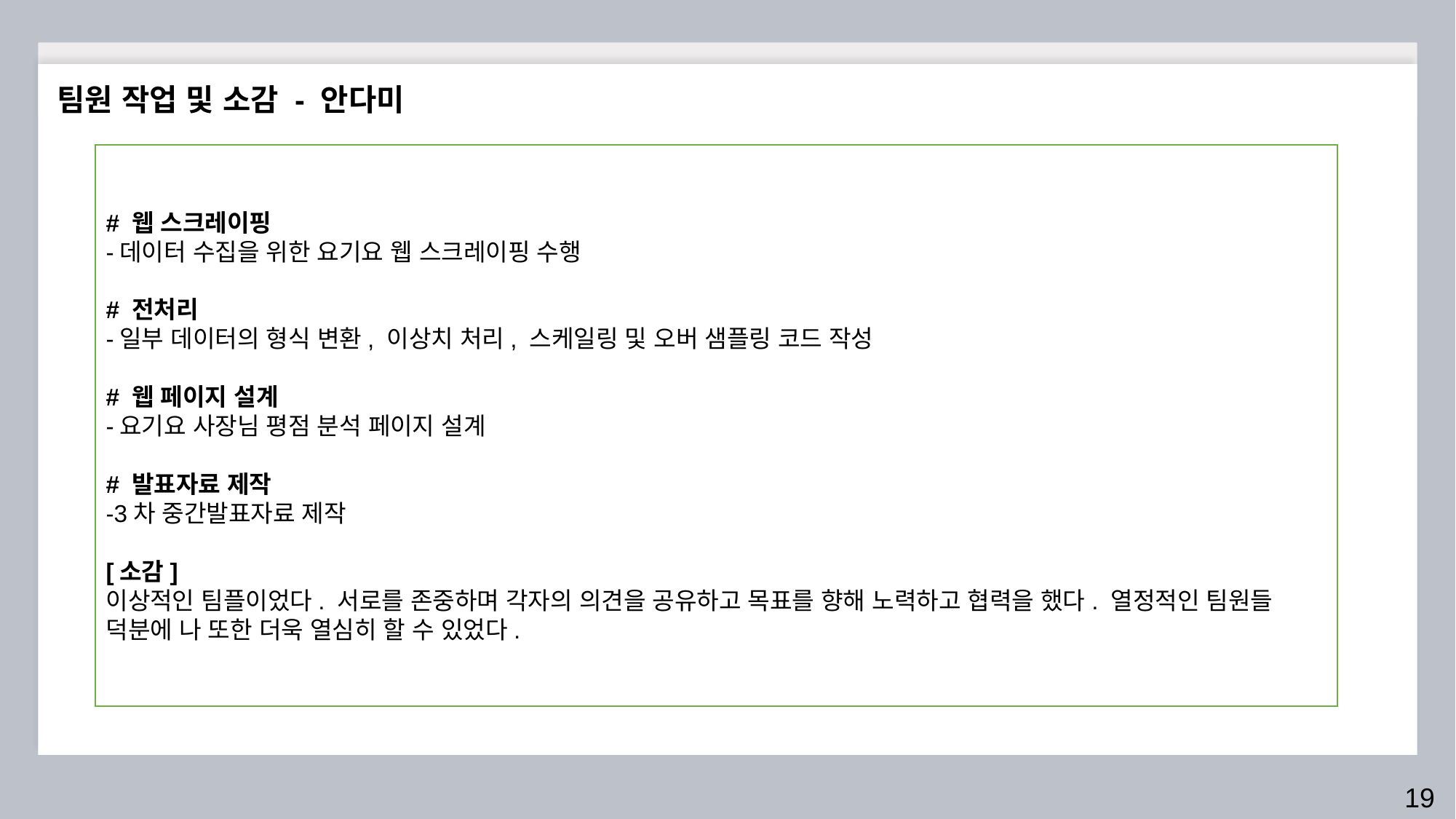

팀원 작업 및 소감 - 안다미
# 웹 스크레이핑
-데이터 수집을 위한 요기요 웹 스크레이핑 수행

# 전처리
-일부 데이터의 형식 변환, 이상치 처리, 스케일링 및 오버 샘플링 코드 작성

# 웹 페이지 설계
-요기요 사장님 평점 분석 페이지 설계

# 발표자료 제작
-3차 중간발표자료 제작

[소감]
이상적인 팀플이었다. 서로를 존중하며 각자의 의견을 공유하고 목표를 향해 노력하고 협력을 했다. 열정적인 팀원들 덕분에 나 또한 더욱 열심히 할 수 있었다.
19